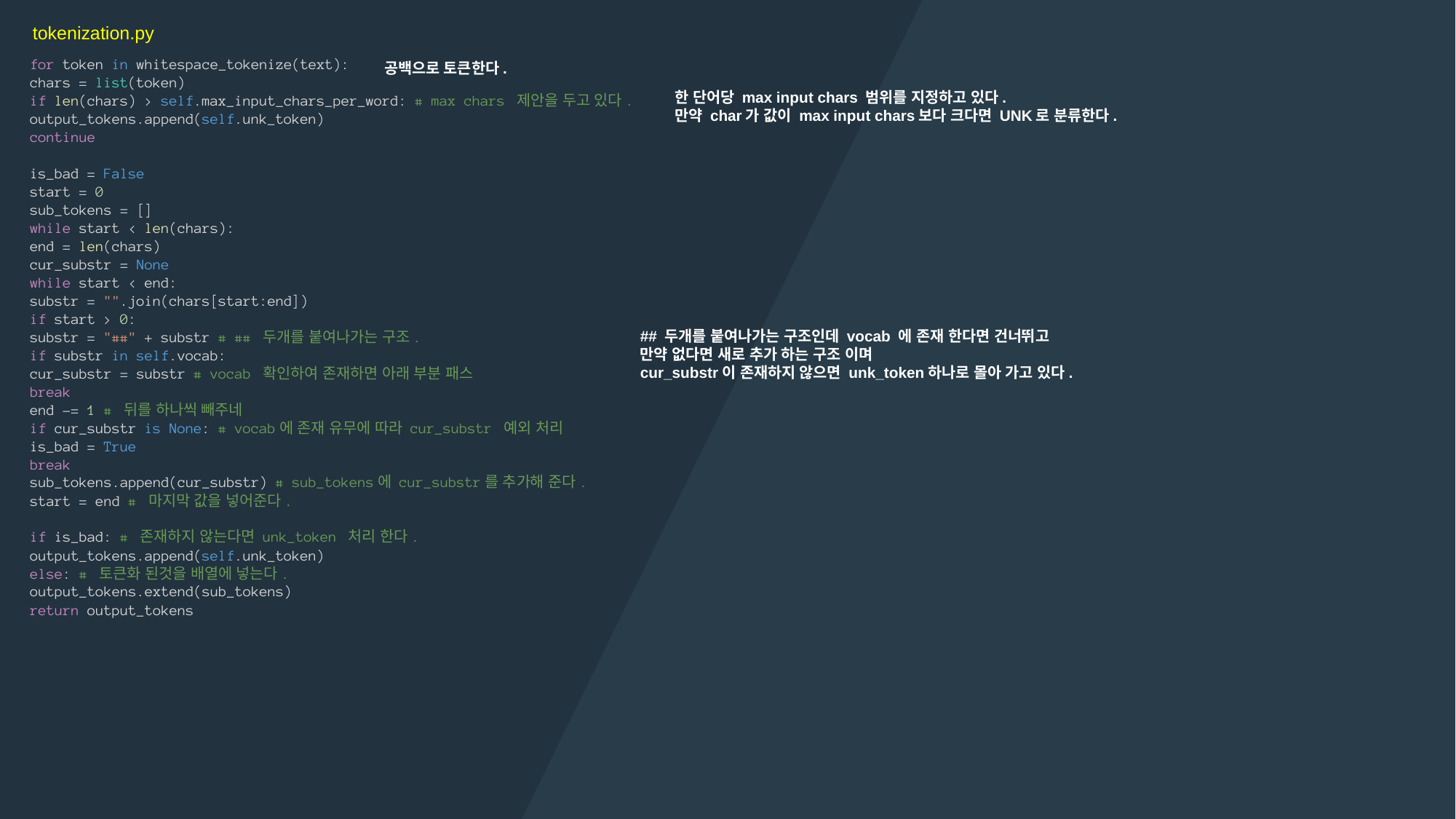

tokenization.py
for token in whitespace_tokenize(text):
chars = list(token)
if len(chars) > self.max_input_chars_per_word: # max chars 제안을 두고 있다.
output_tokens.append(self.unk_token)
continue
is_bad = False
start = 0
sub_tokens = []
while start < len(chars):
end = len(chars)
cur_substr = None
while start < end:
substr = "".join(chars[start:end])
if start > 0:
substr = "##" + substr # ## 두개를 붙여나가는 구조.
if substr in self.vocab:
cur_substr = substr # vocab 확인하여 존재하면 아래 부분 패스
break
end -= 1 # 뒤를 하나씩 빼주네
if cur_substr is None: # vocab에 존재 유무에 따라 cur_substr 예외 처리
is_bad = True
break
sub_tokens.append(cur_substr) # sub_tokens에 cur_substr를 추가해 준다.
start = end # 마지막 값을 넣어준다.
if is_bad: # 존재하지 않는다면 unk_token 처리 한다.
output_tokens.append(self.unk_token)
else: # 토큰화 된것을 배열에 넣는다.
output_tokens.extend(sub_tokens)
return output_tokens

공백으로 토큰한다.
한 단어당 max input chars 범위를 지정하고 있다.
만약 char가 값이 max input chars보다 크다면 UNK로 분류한다.
## 두개를 붙여나가는 구조인데 vocab 에 존재 한다면 건너뛰고
만약 없다면 새로 추가 하는 구조 이며
cur_substr이 존재하지 않으면 unk_token하나로 몰아 가고 있다.